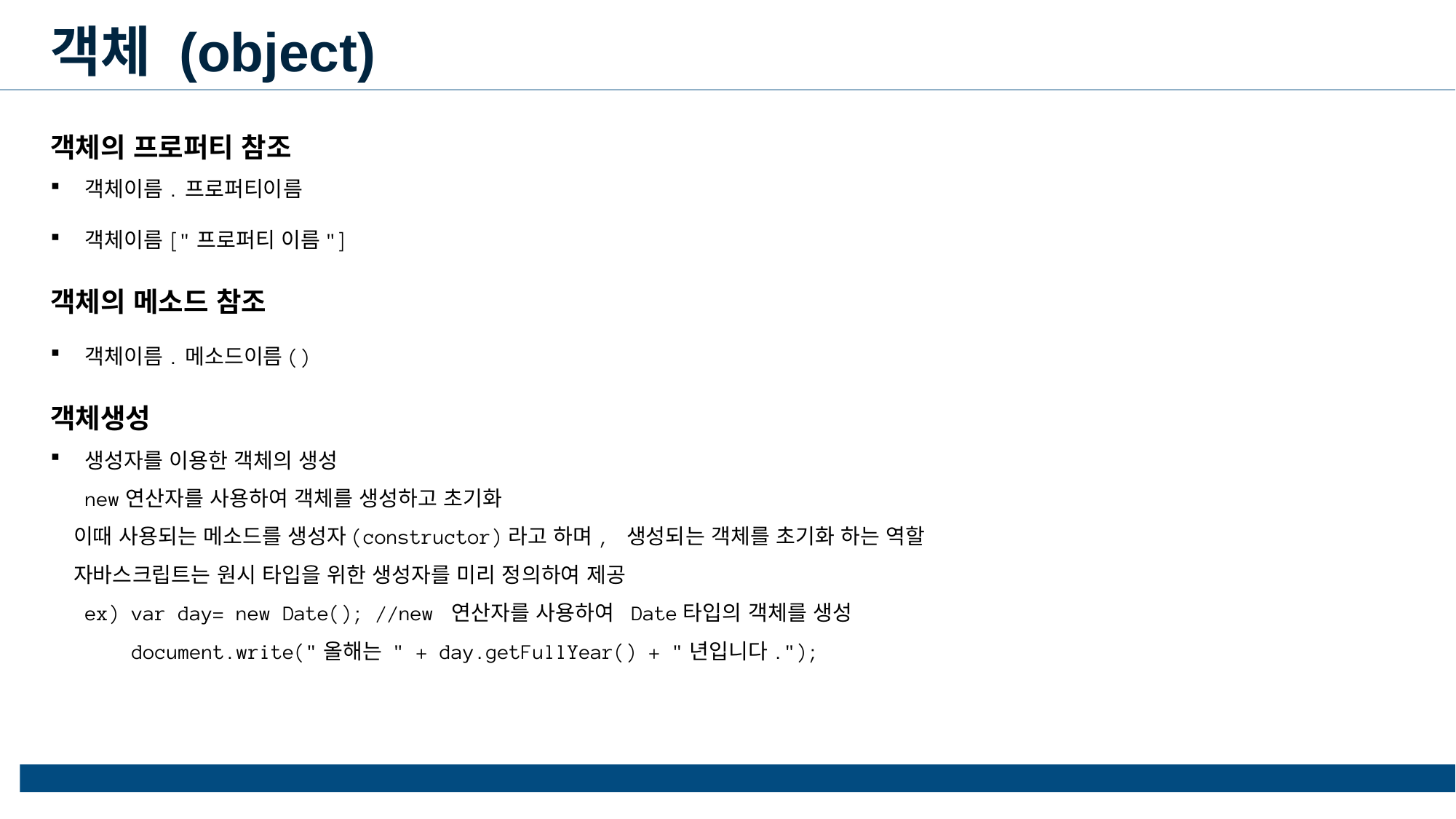

객체 (object)
객체의 프로퍼티 참조
객체이름.프로퍼티이름
객체이름["프로퍼티 이름"]
객체의 메소드 참조
객체이름.메소드이름()
객체생성
생성자를 이용한 객체의 생성
   new연산자를 사용하여 객체를 생성하고 초기화
   이때 사용되는 메소드를 생성자(constructor)라고 하며, 생성되는 객체를 초기화 하는 역할
   자바스크립트는 원시 타입을 위한 생성자를 미리 정의하여 제공
   ex) var day= new Date(); //new 연산자를 사용하여  Date타입의 객체를 생성
       document.write("올해는 " + day.getFullYear() + "년입니다.");